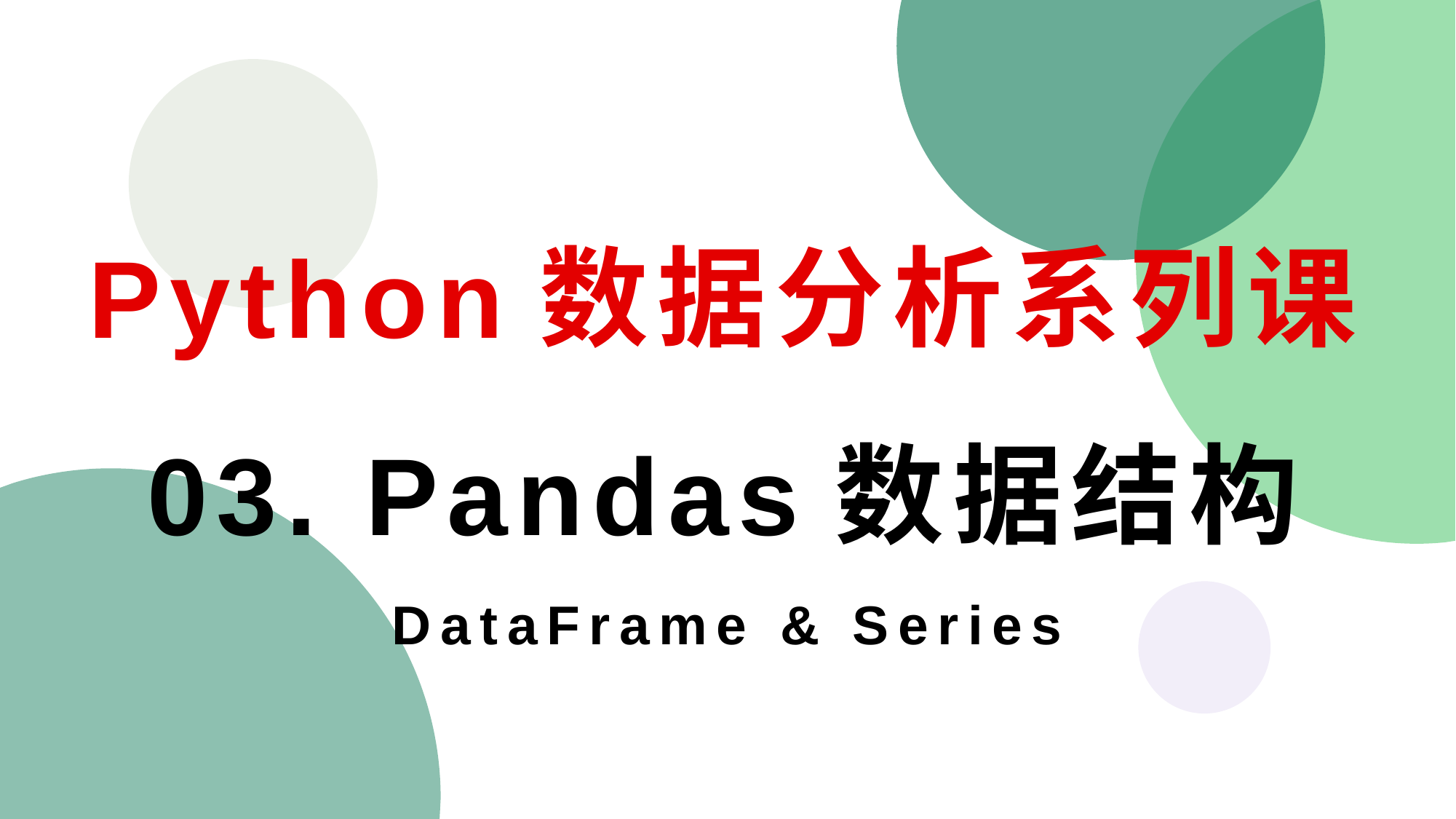

# Python数据分析系列课 03. Pandas数据结构 DataFrame & Series